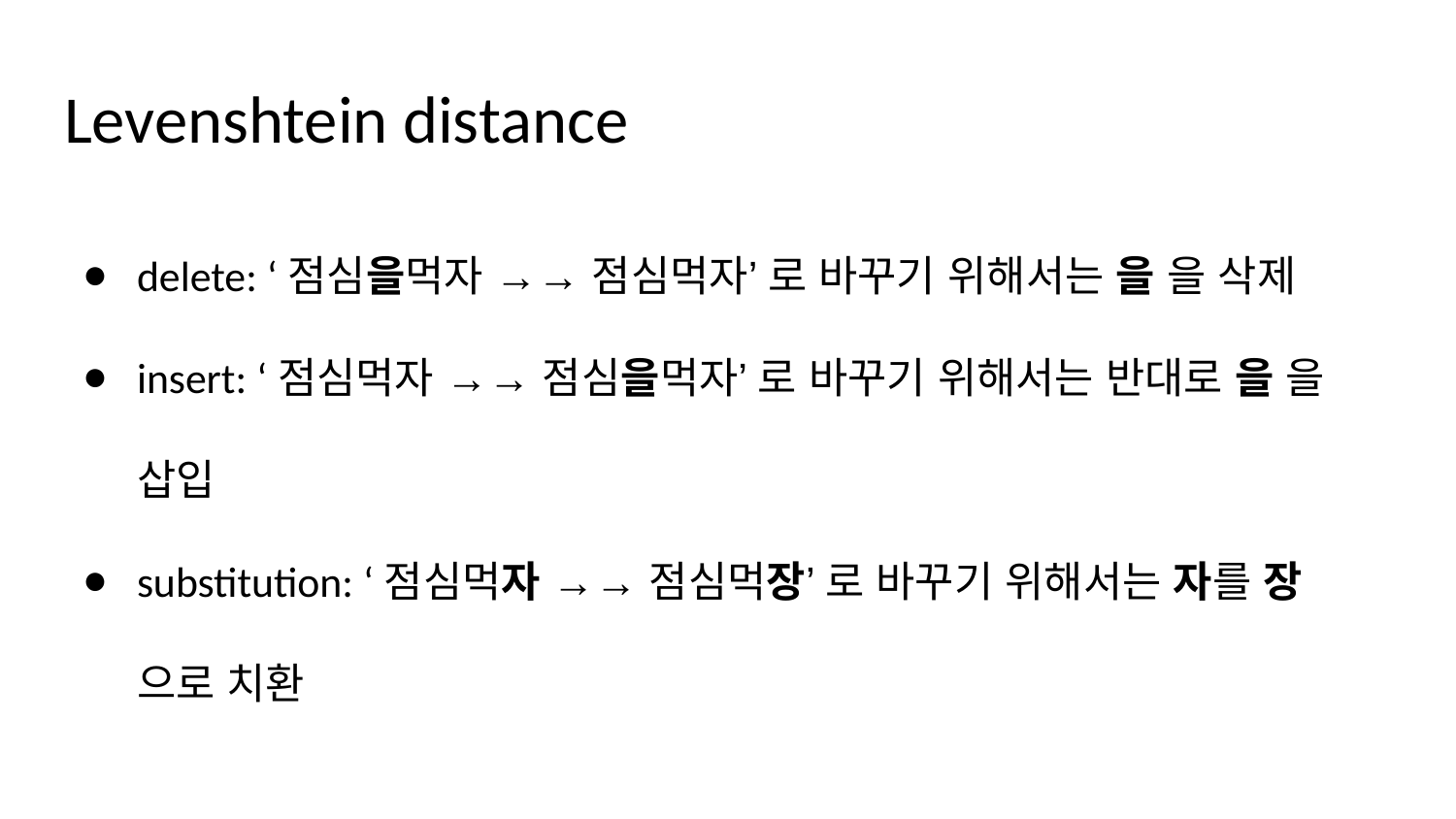

# Levenshtein distance
delete: ‘점심을먹자 →→ 점심먹자’ 로 바꾸기 위해서는 을 을 삭제
insert: ‘점심먹자 →→ 점심을먹자’ 로 바꾸기 위해서는 반대로 을 을 삽입
substitution: ‘점심먹자 →→ 점심먹장’ 로 바꾸기 위해서는 자를 장 으로 치환